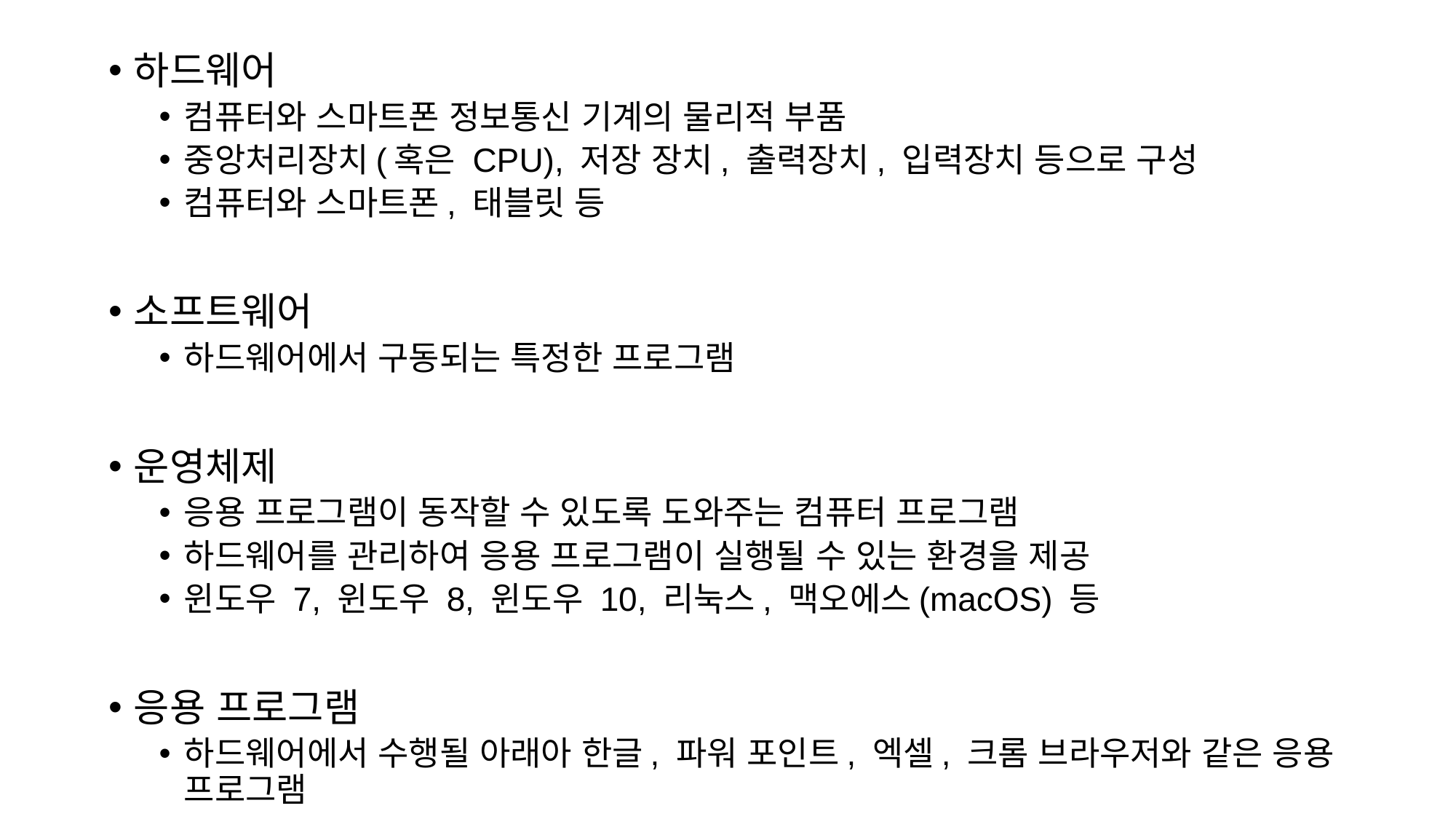

하드웨어
컴퓨터와 스마트폰 정보통신 기계의 물리적 부품
중앙처리장치(혹은 CPU), 저장 장치, 출력장치, 입력장치 등으로 구성
컴퓨터와 스마트폰, 태블릿 등

소프트웨어
하드웨어에서 구동되는 특정한 프로그램

운영체제
응용 프로그램이 동작할 수 있도록 도와주는 컴퓨터 프로그램
하드웨어를 관리하여 응용 프로그램이 실행될 수 있는 환경을 제공
윈도우 7, 윈도우 8, 윈도우 10, 리눅스, 맥오에스(macOS) 등

응용 프로그램
하드웨어에서 수행될 아래아 한글, 파워 포인트, 엑셀, 크롬 브라우저와 같은 응용 프로그램